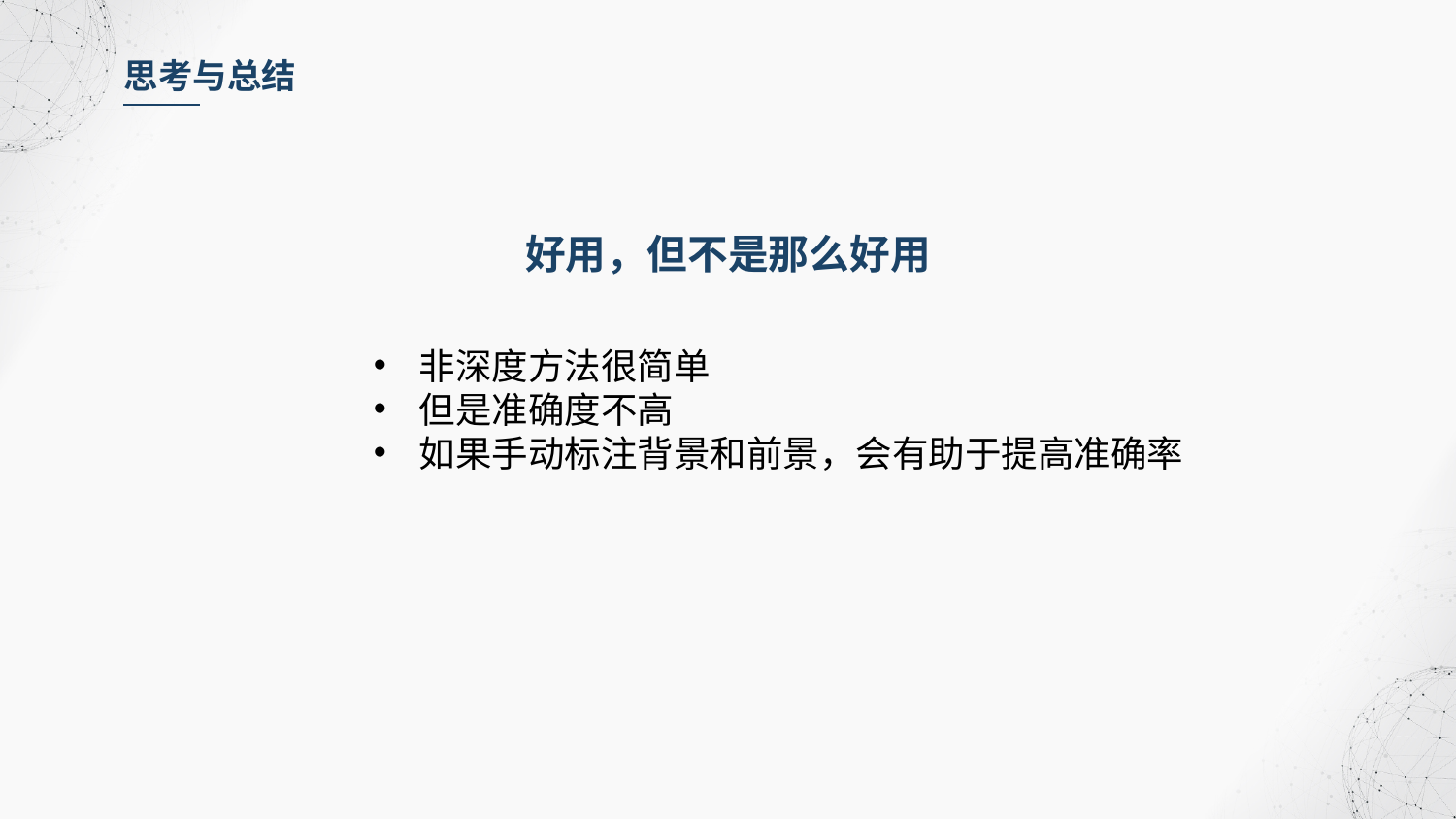

思考与总结
好用，但不是那么好用
非深度方法很简单
但是准确度不高
如果手动标注背景和前景，会有助于提高准确率